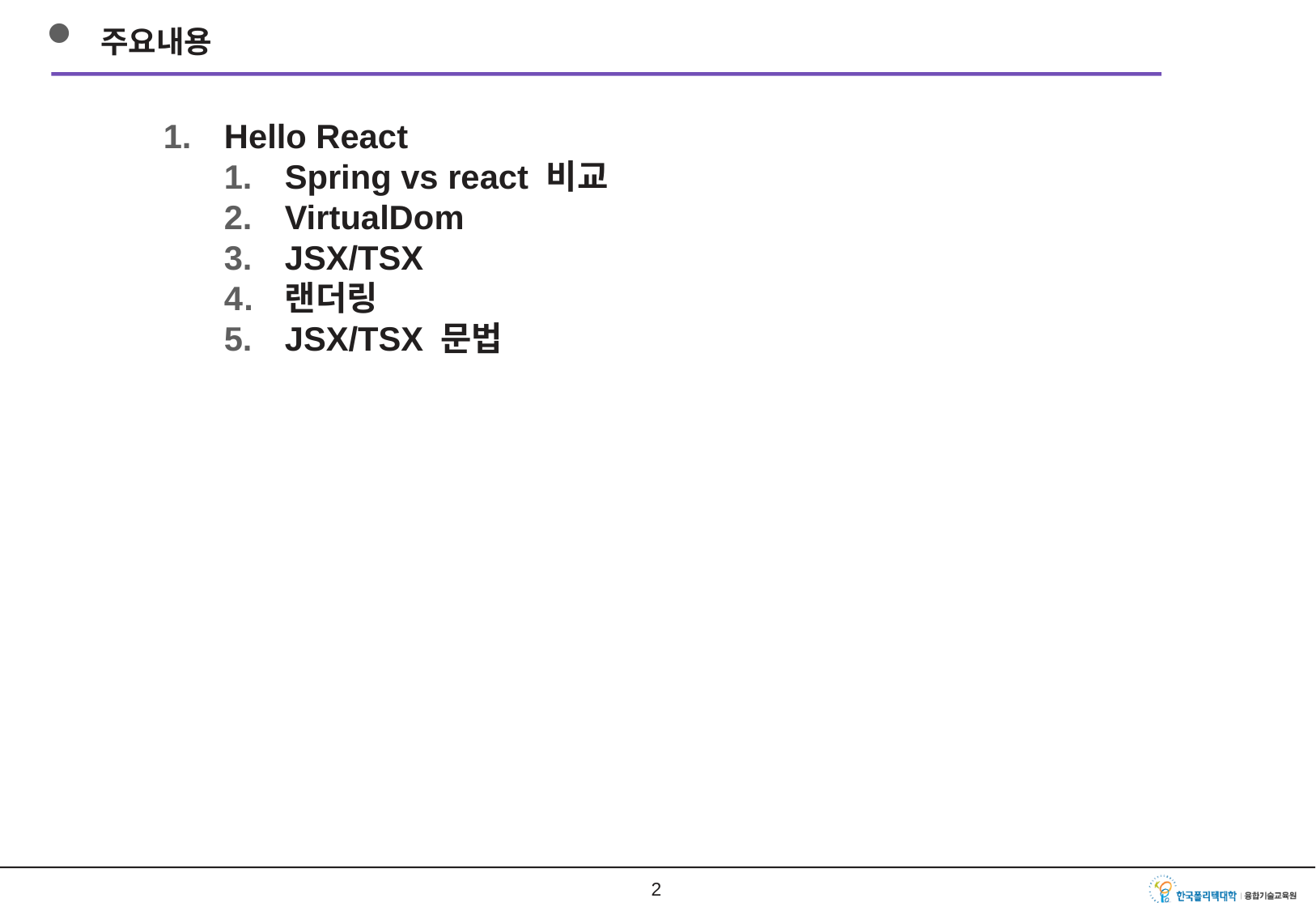

주요내용
Hello React
Spring vs react 비교
VirtualDom
JSX/TSX
랜더링
JSX/TSX 문법
2